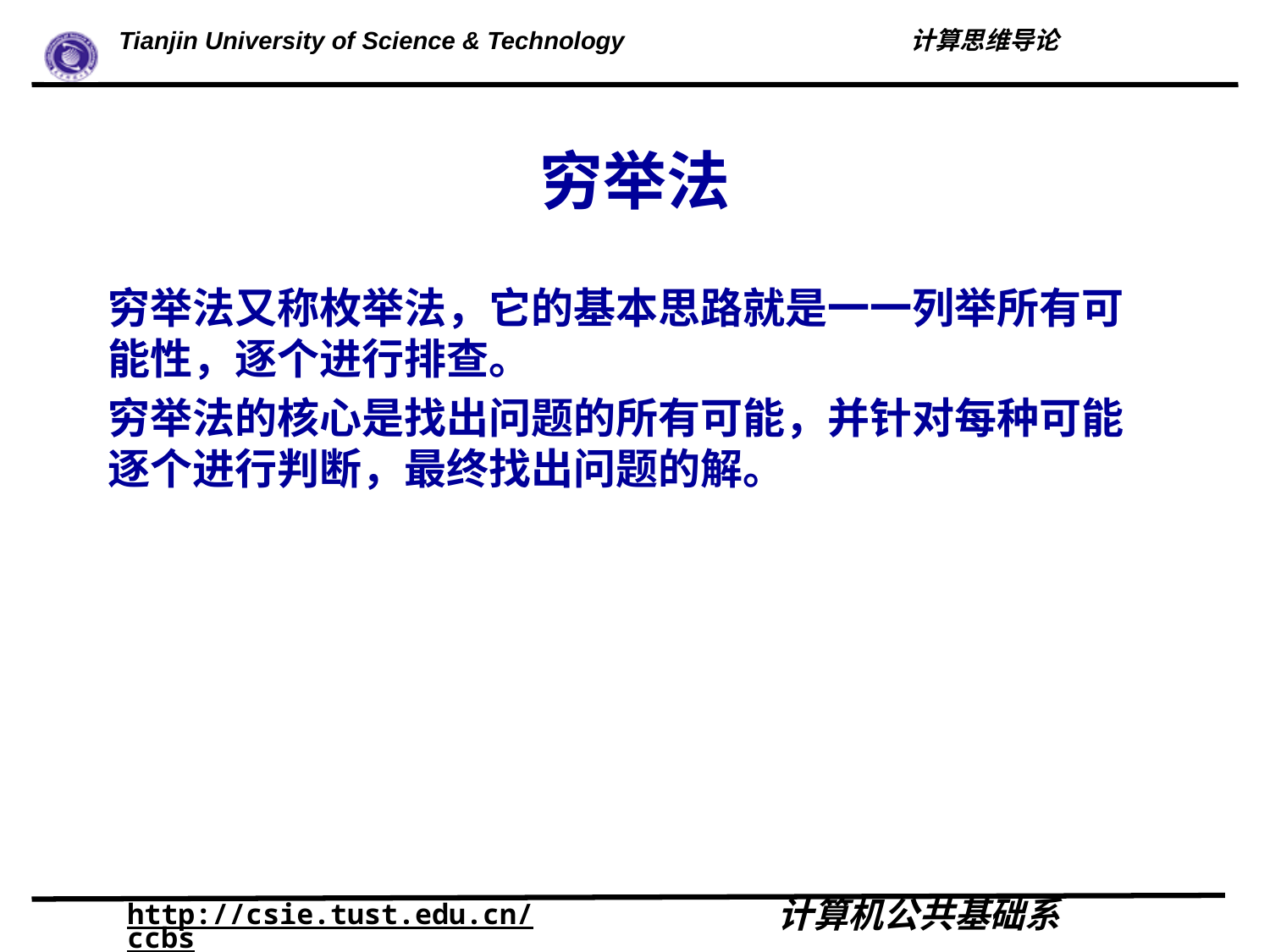

# 穷举法
穷举法又称枚举法，它的基本思路就是一一列举所有可能性，逐个进行排查。
穷举法的核心是找出问题的所有可能，并针对每种可能逐个进行判断，最终找出问题的解。